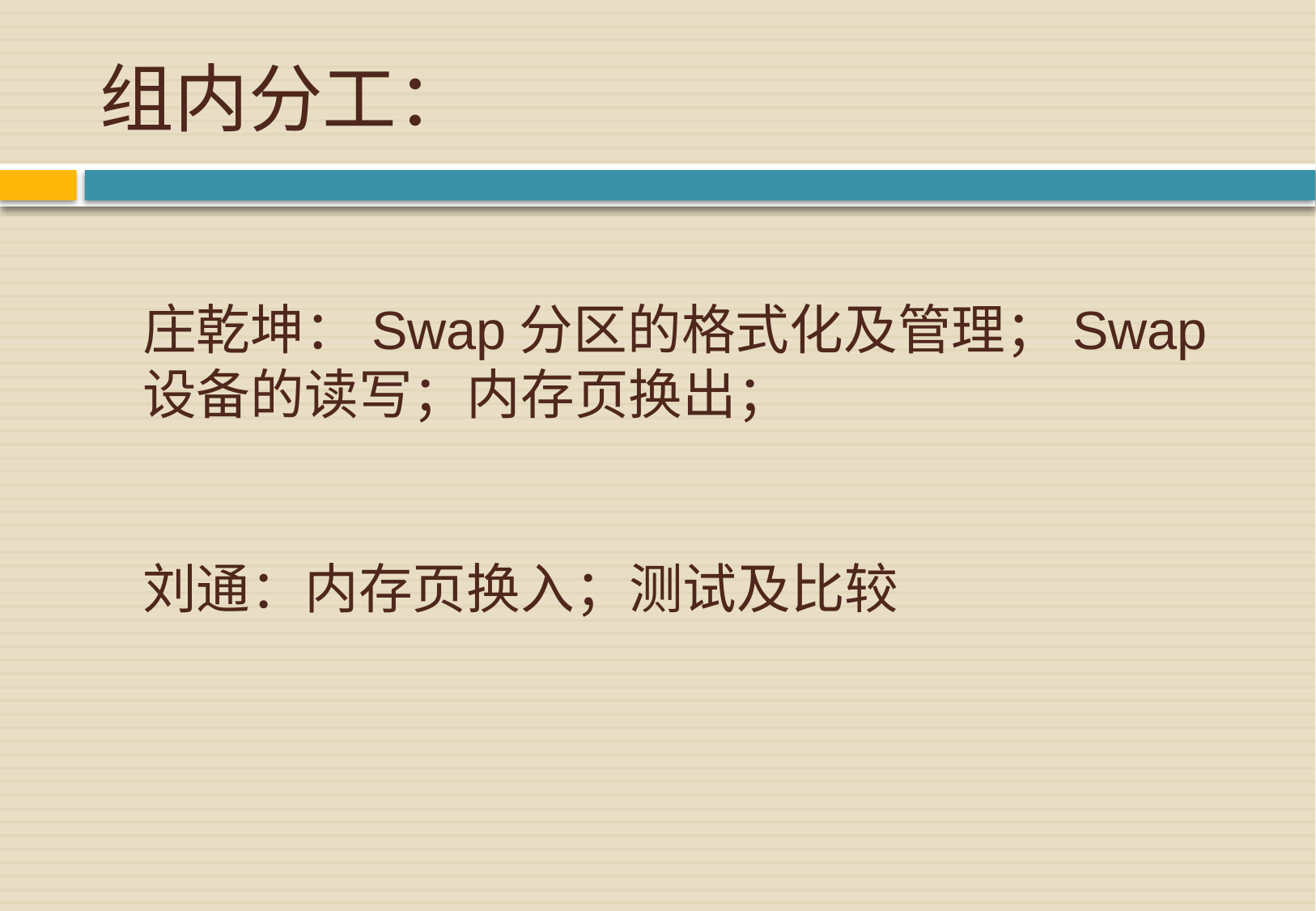

# 组内分工：

	庄乾坤：Swap分区的格式化及管理；Swap设备的读写；内存页换出；
刘通：内存页换入；测试及比较